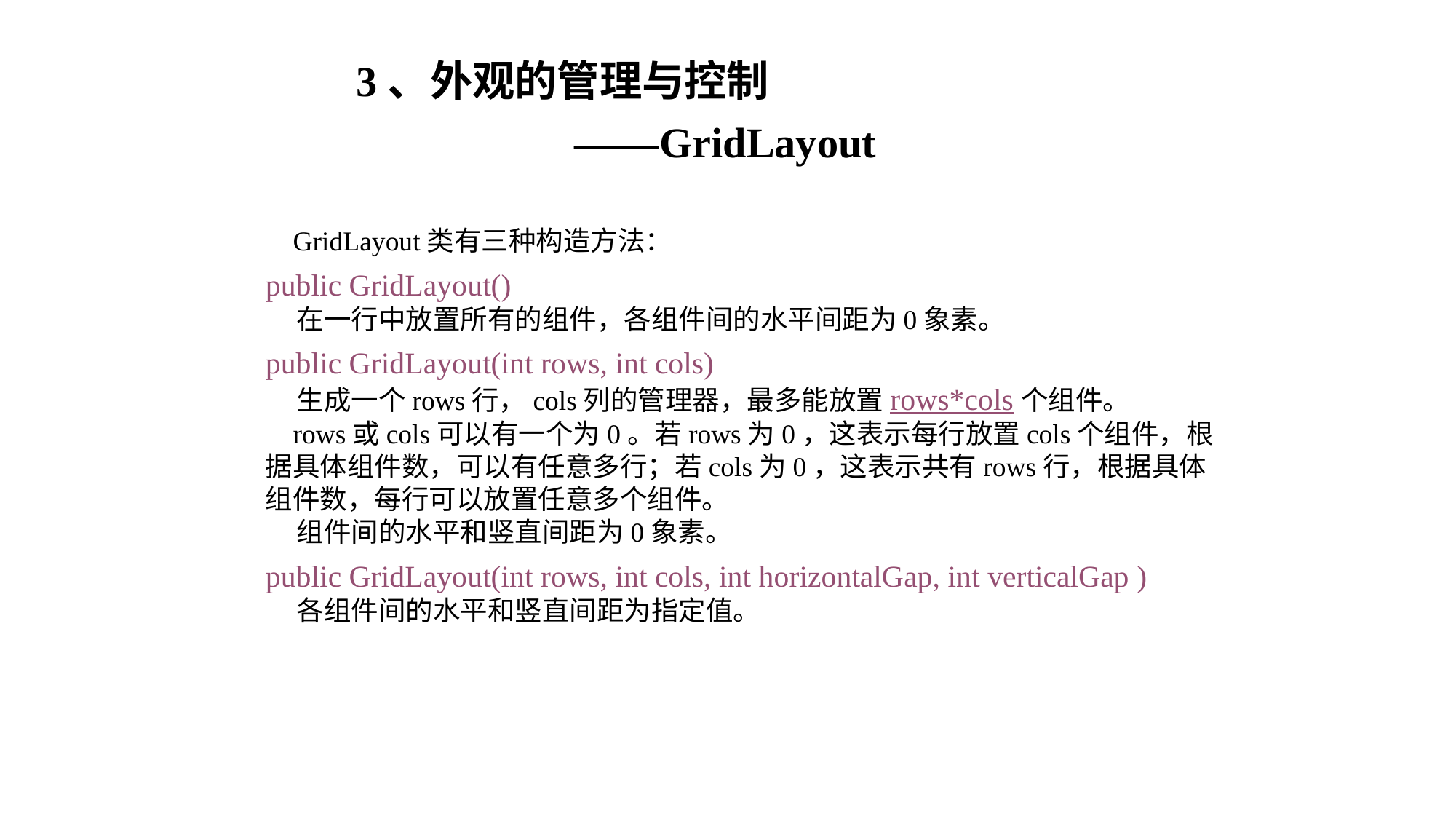

3、外观的管理与控制
		——GridLayout
    GridLayout类有三种构造方法：

public GridLayout()
    在一行中放置所有的组件，各组件间的水平间距为0象素。

public GridLayout(int rows, int cols)
    生成一个rows行，cols列的管理器，最多能放置rows*cols个组件。
    rows或cols可以有一个为0。若rows为0，这表示每行放置cols个组件，根据具体组件数，可以有任意多行；若cols为0，这表示共有rows行，根据具体组件数，每行可以放置任意多个组件。
    组件间的水平和竖直间距为0象素。

public GridLayout(int rows, int cols, int horizontalGap, int verticalGap )
    各组件间的水平和竖直间距为指定值。